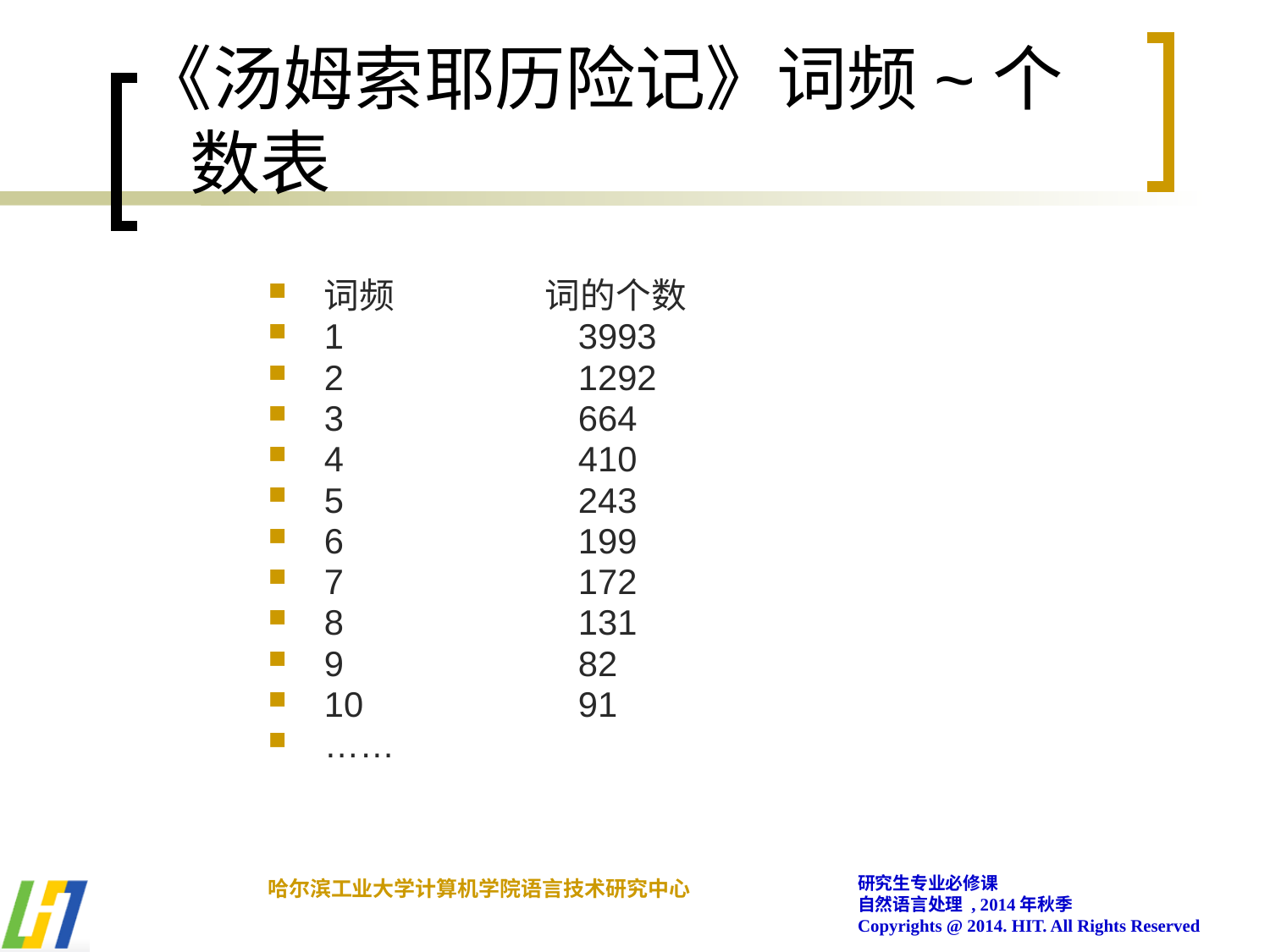

# 《汤姆索耶历险记》词频~个数表
词频	            词的个数
1		3993
2		1292
3		664
4		410
5		243
6		199
7		172
8		131
9		82
10		91
……

研究生专业必修课
自然语言处理 , 2014年秋季
Copyrights @ 2014. HIT. All Rights Reserved
哈尔滨工业大学计算机学院语言技术研究中心